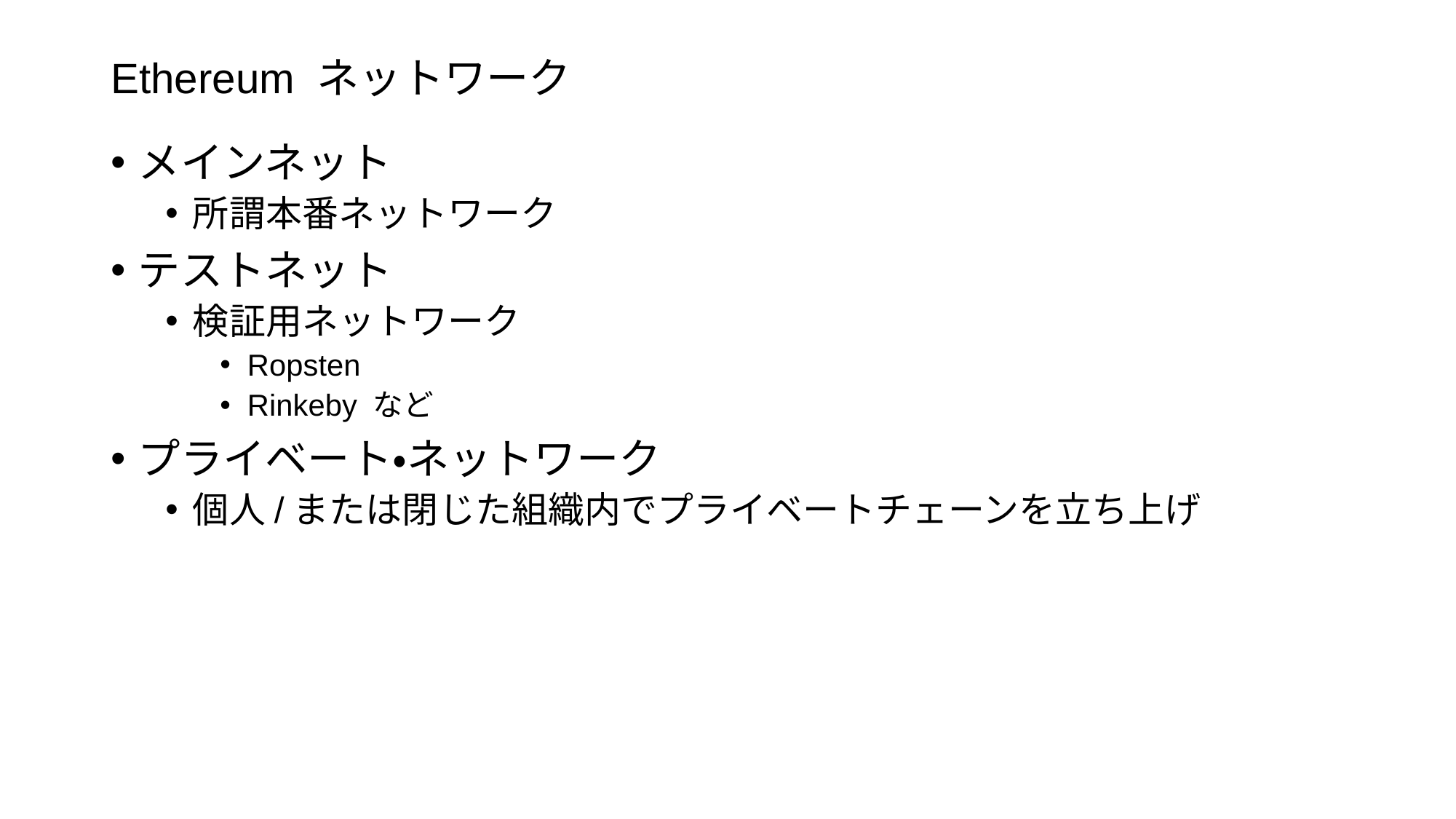

# Ethereum ネットワーク
メインネット
所謂本番ネットワーク
テストネット
検証用ネットワーク
Ropsten
Rinkeby など
プライベート・ネットワーク
個人/または閉じた組織内でプライベートチェーンを立ち上げ